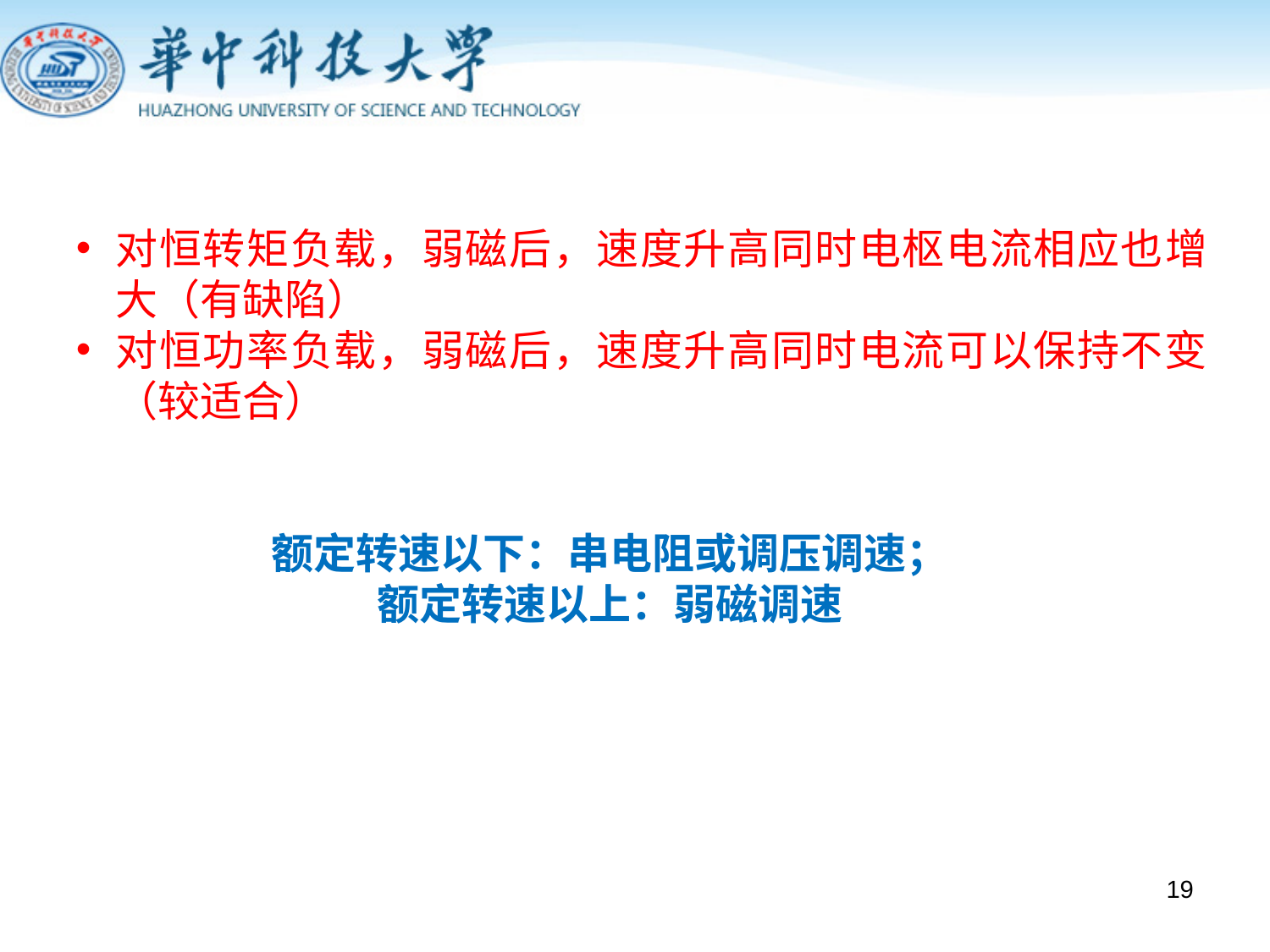

对恒转矩负载，弱磁后，速度升高同时电枢电流相应也增大（有缺陷）
对恒功率负载，弱磁后，速度升高同时电流可以保持不变（较适合）

额定转速以下：串电阻或调压调速；
额定转速以上：弱磁调速

19